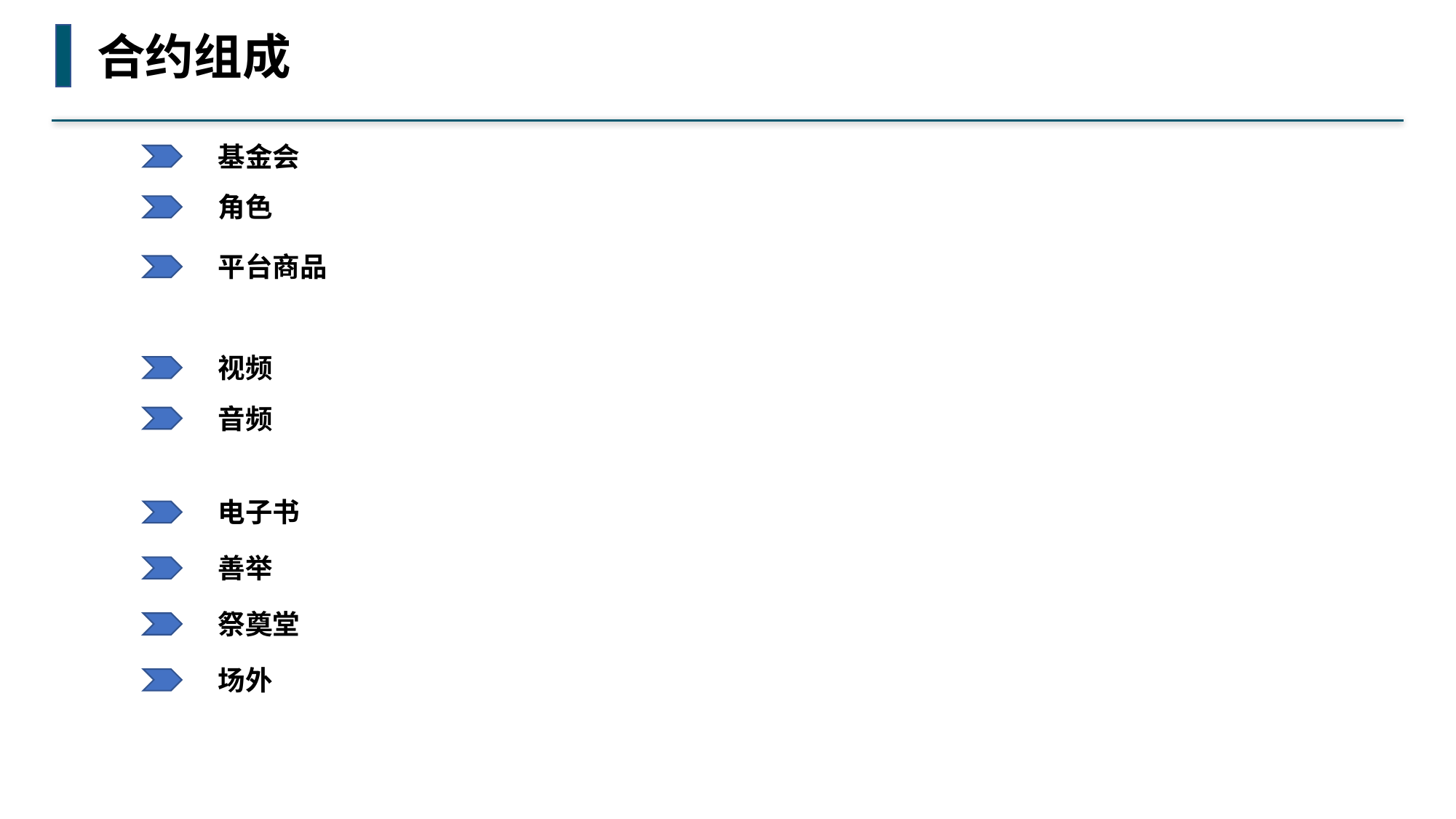

合约组成

基金会

角色

平台商品

视频

音频

电子书

善举

祭奠堂

场外